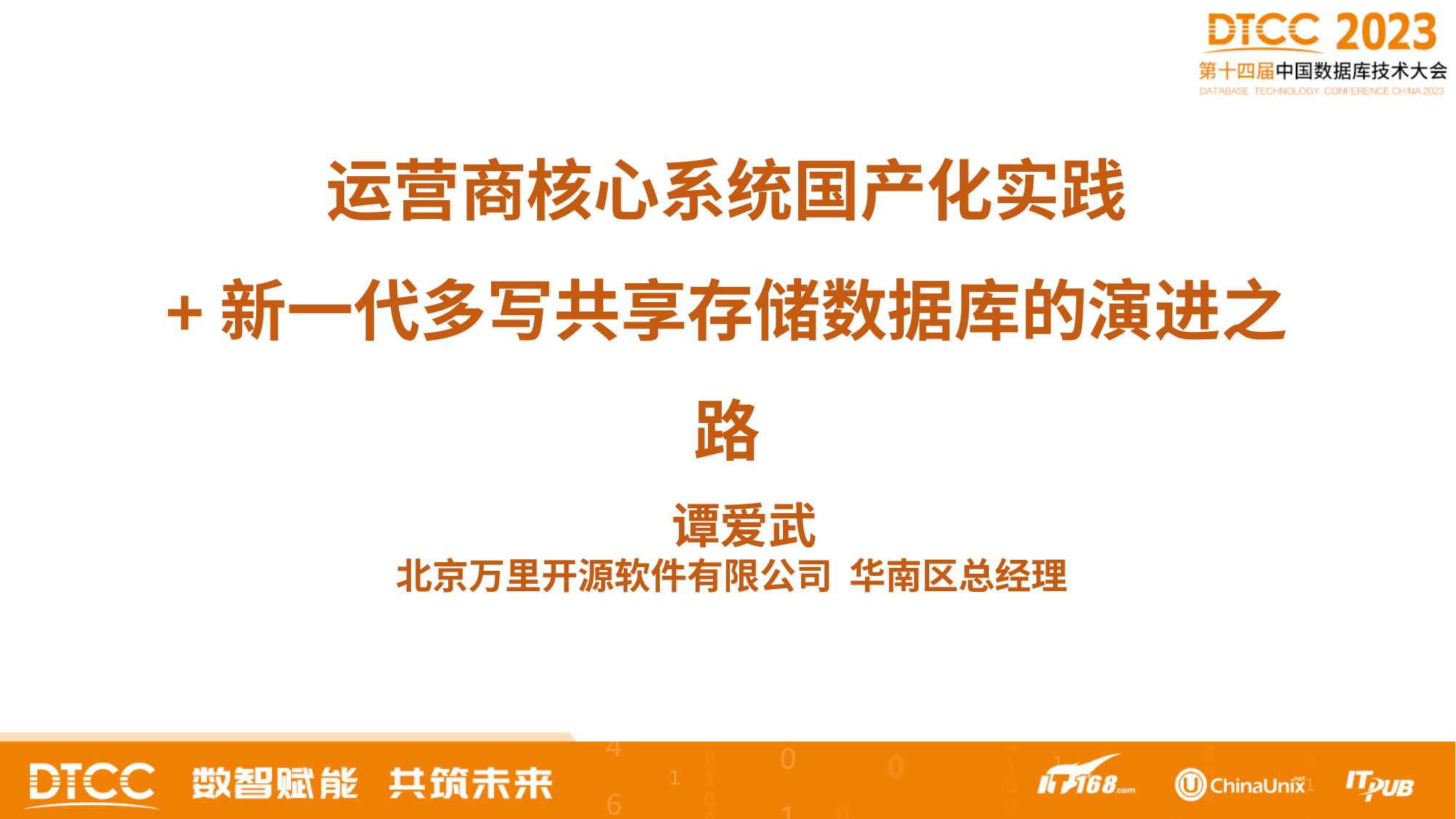

# 运营商核心系统国产化实践 +新一代多写共享存储数据库的演进之路
 谭爱武
北京万里开源软件有限公司  华南区总经理